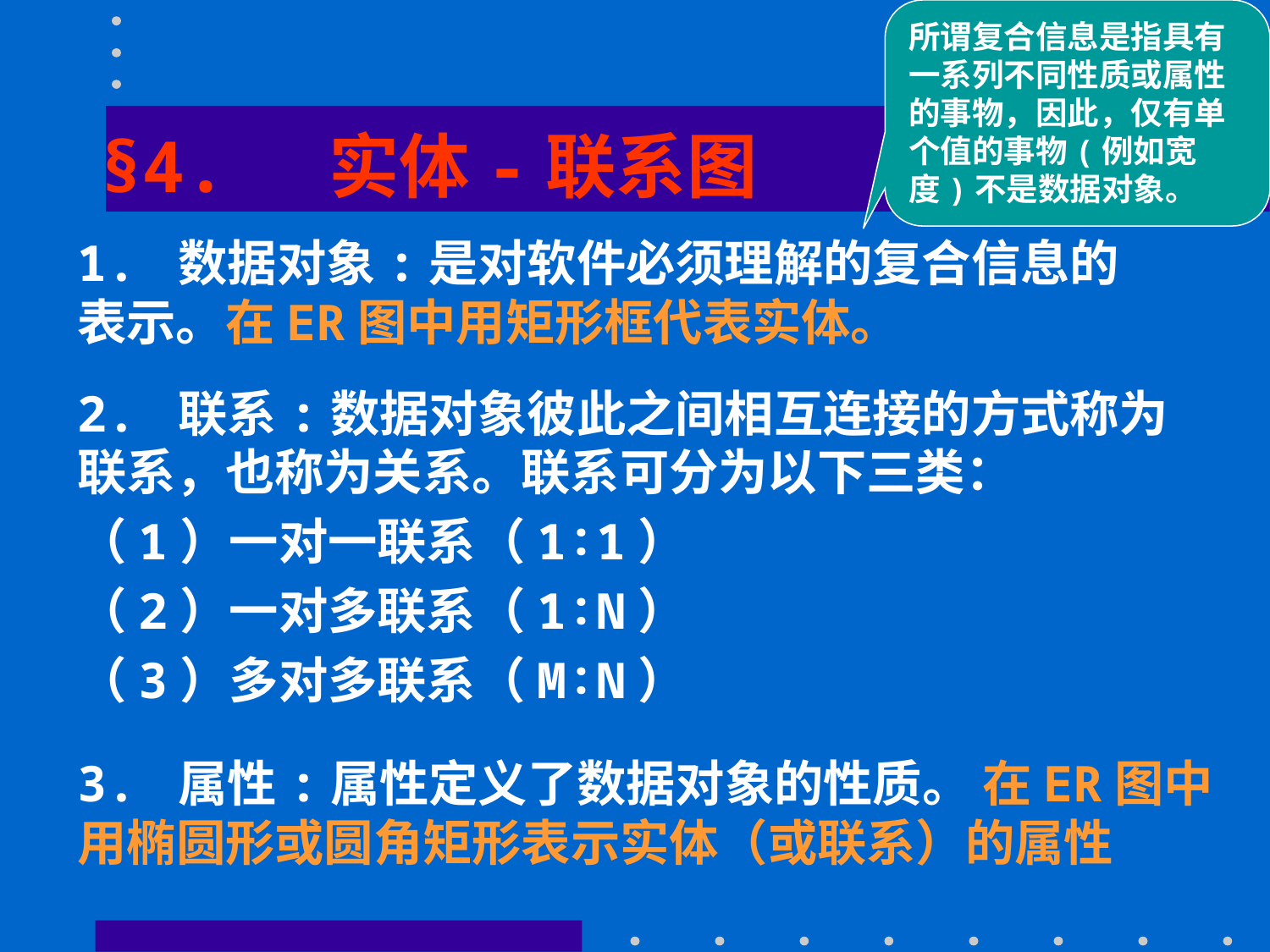

所谓复合信息是指具有一系列不同性质或属性的事物，因此，仅有单个值的事物(例如宽度)不是数据对象。
§4.  实体-联系图
1. 数据对象:是对软件必须理解的复合信息的表示。在ER图中用矩形框代表实体。
2. 联系:数据对象彼此之间相互连接的方式称为联系，也称为关系。联系可分为以下三类：
（1）一对一联系（1∶1）
（2）一对多联系（1∶N）
（3）多对多联系（M∶N）
3. 属性:属性定义了数据对象的性质。 在ER图中用椭圆形或圆角矩形表示实体（或联系）的属性
45